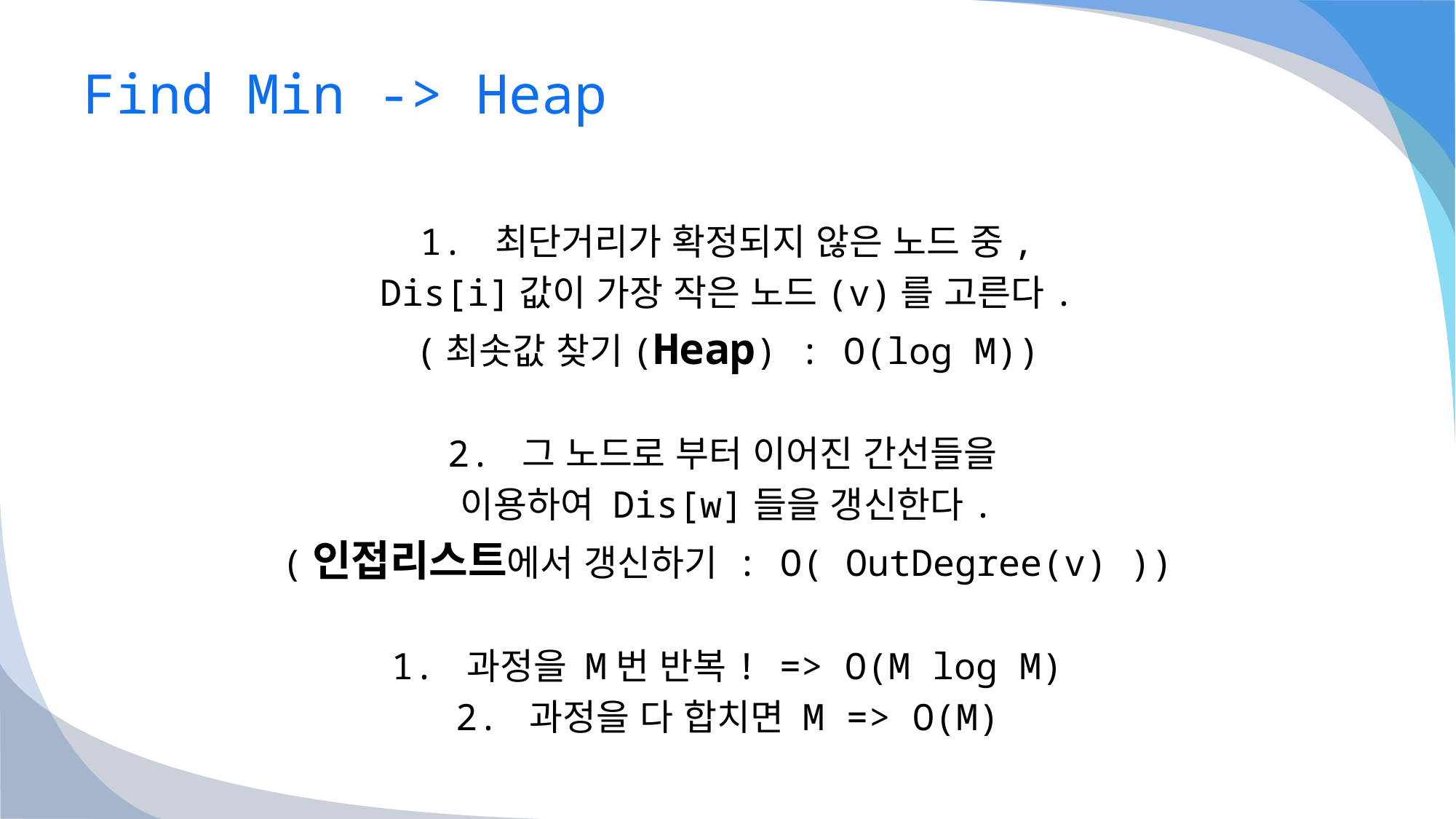

# Find Min -> Heap

1. 최단거리가 확정되지 않은 노드 중,
Dis[i]값이 가장 작은 노드(v)를 고른다.
(최솟값 찾기(Heap) : O(log M))

2. 그 노드로 부터 이어진 간선들을
이용하여 Dis[w]들을 갱신한다.
(인접리스트에서 갱신하기 : O( OutDegree(v) ))

1. 과정을 M번 반복! => O(M log M)
2. 과정을 다 합치면 M => O(M)